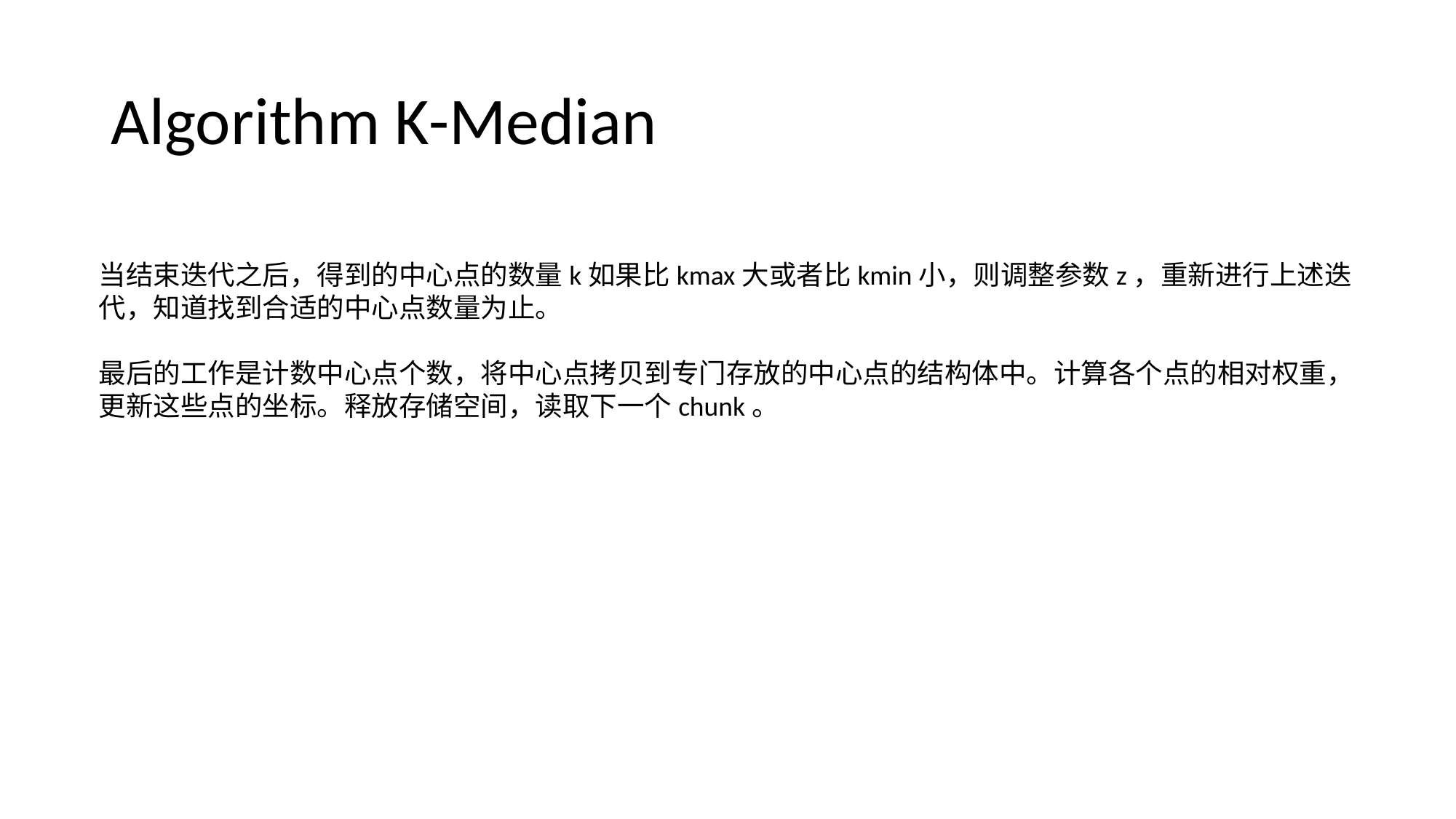

# Algorithm K-Median
当结束迭代之后，得到的中心点的数量k如果比kmax大或者比kmin小，则调整参数z，重新进行上述迭代，知道找到合适的中心点数量为止。

最后的工作是计数中心点个数，将中心点拷贝到专门存放的中心点的结构体中。计算各个点的相对权重，更新这些点的坐标。释放存储空间，读取下一个chunk。